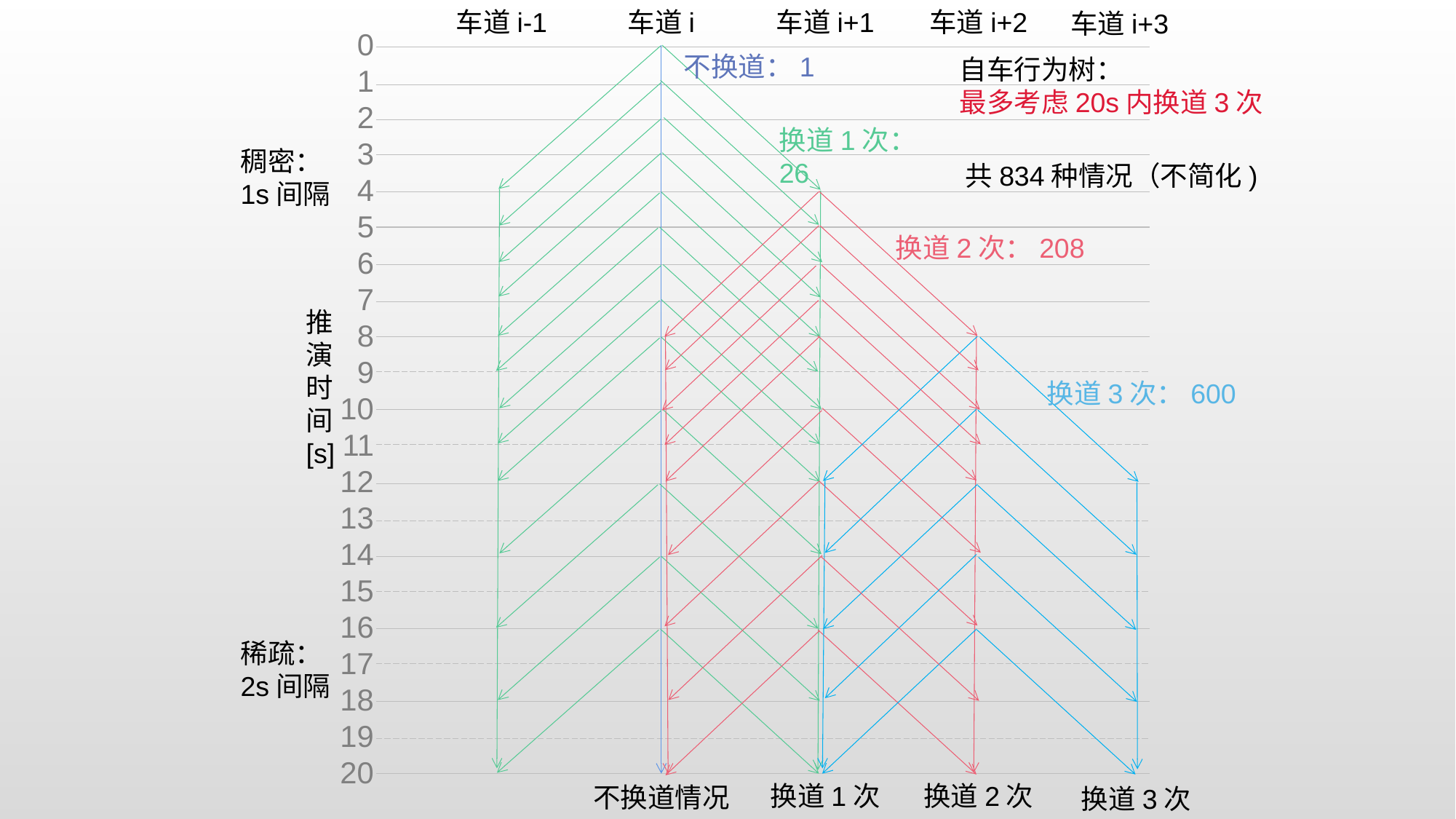

车道i-1
车道i
车道i+1
车道i+2
车道i+3
0
1
2
3
4
5
6
7
8
9
10
11
12
13
14
15
16
17
18
19
20
不换道：1

自车行为树：
最多考虑20s内换道3次
换道1次：26

稠密：
1s间隔
共834种情况（不简化)
换道2次：208

推演时间
[s]
换道3次：600
稀疏：
2s间隔
换道1次
换道2次
不换道情况
换道3次